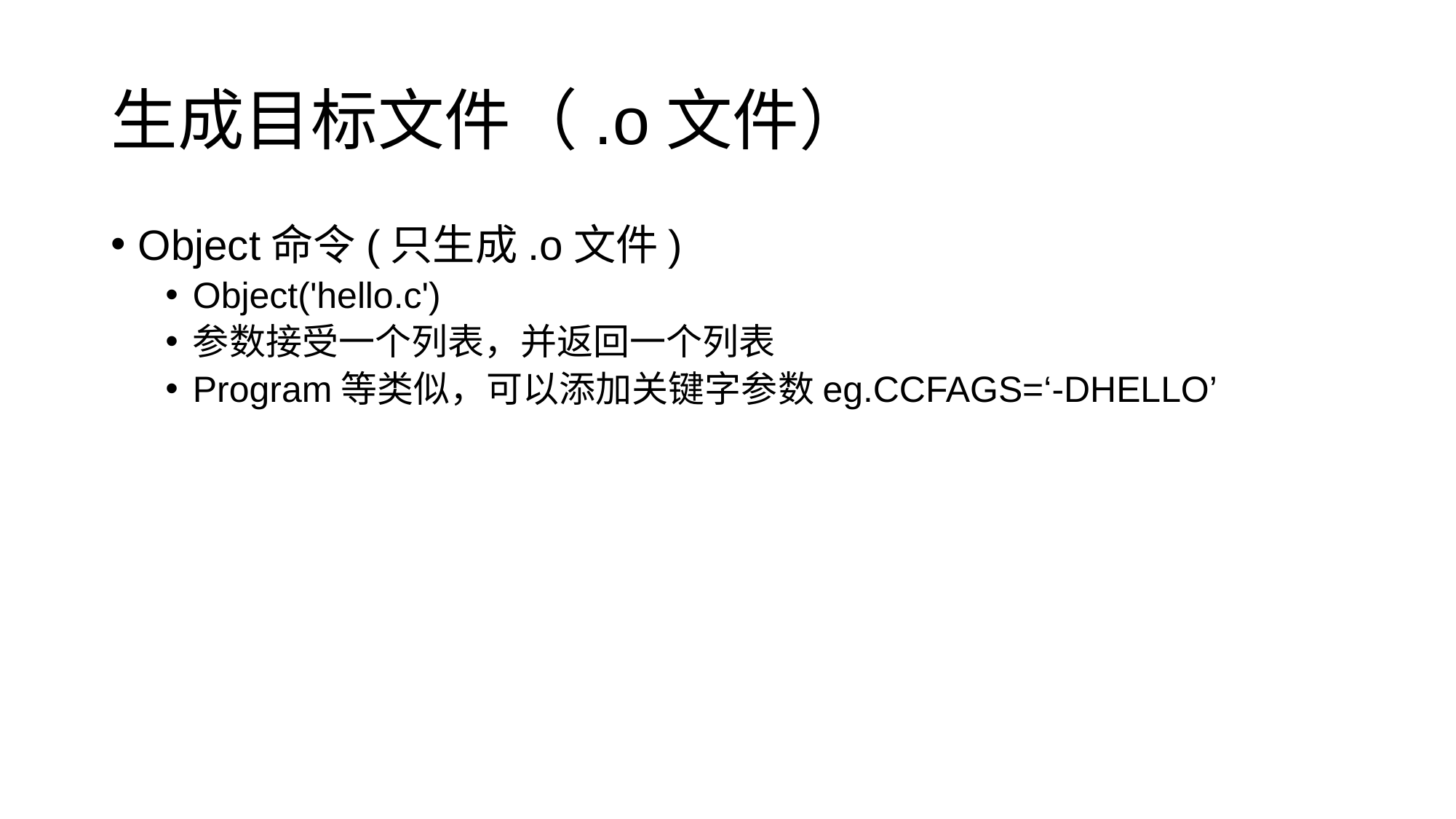

# 生成目标文件（.o文件）
Object命令(只生成.o文件)
Object('hello.c')
参数接受一个列表，并返回一个列表
Program等类似，可以添加关键字参数eg.CCFAGS=‘-DHELLO’